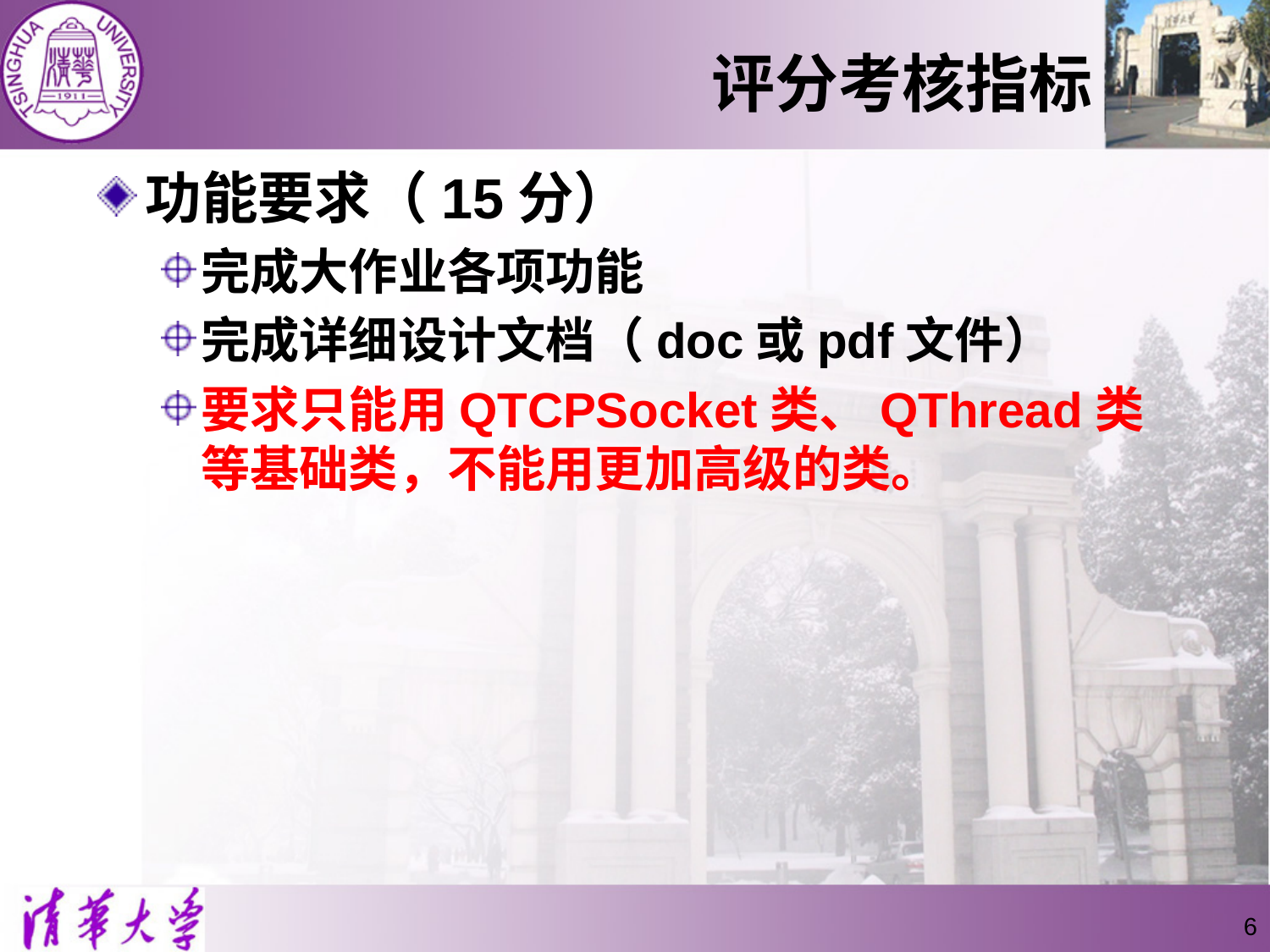

# 评分考核指标
功能要求（15分）
完成大作业各项功能
完成详细设计文档（doc或pdf文件）
要求只能用QTCPSocket类、QThread类等基础类，不能用更加高级的类。
6